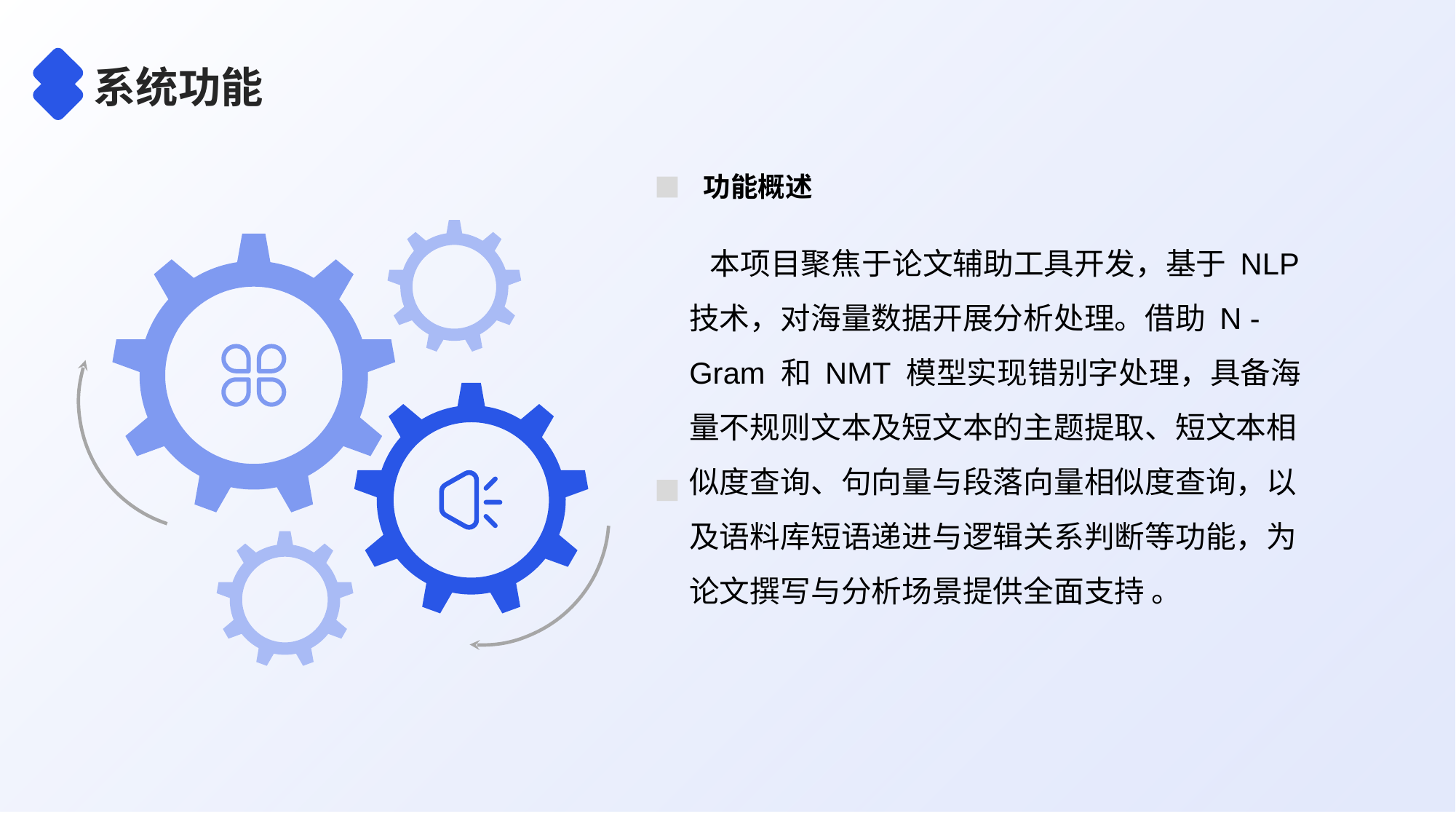

系统功能

功能概述

  本项目聚焦于论文辅助工具开发，基于 NLP 技术，对海量数据开展分析处理。借助 N - Gram 和 NMT 模型实现错别字处理，具备海量不规则文本及短文本的主题提取、短文本相似度查询、句向量与段落向量相似度查询，以及语料库短语递进与逻辑关系判断等功能，为论文撰写与分析场景提供全面支持 。